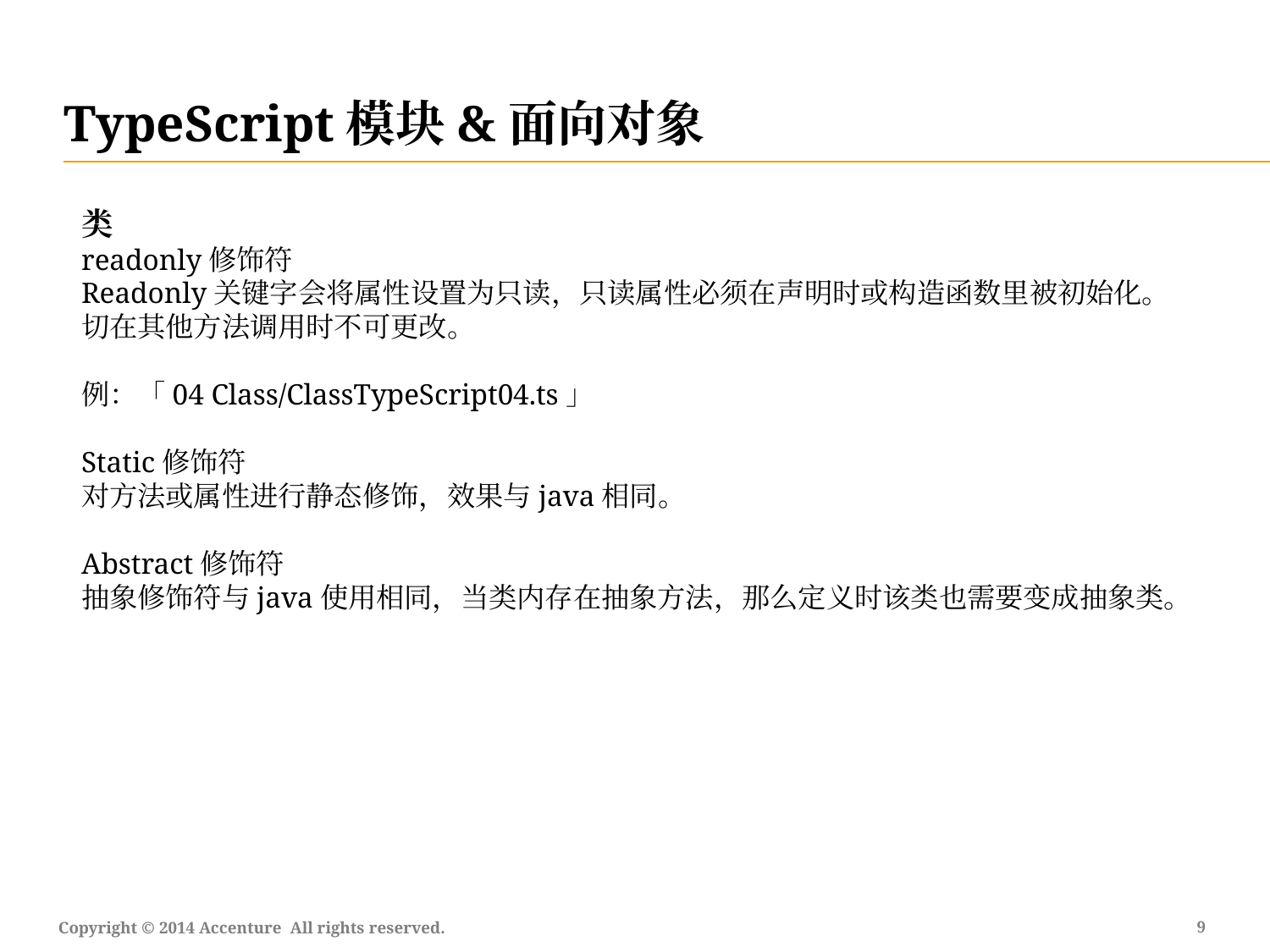

TypeScript模块&面向对象
类
readonly修饰符
Readonly关键字会将属性设置为只读，只读属性必须在声明时或构造函数里被初始化。切在其他方法调用时不可更改。

例：「04 Class/ClassTypeScript04.ts」

Static修饰符
对方法或属性进行静态修饰，效果与java相同。

Abstract修饰符
抽象修饰符与java使用相同，当类内存在抽象方法，那么定义时该类也需要变成抽象类。

9
Copyright © 2014 Accenture  All rights reserved.